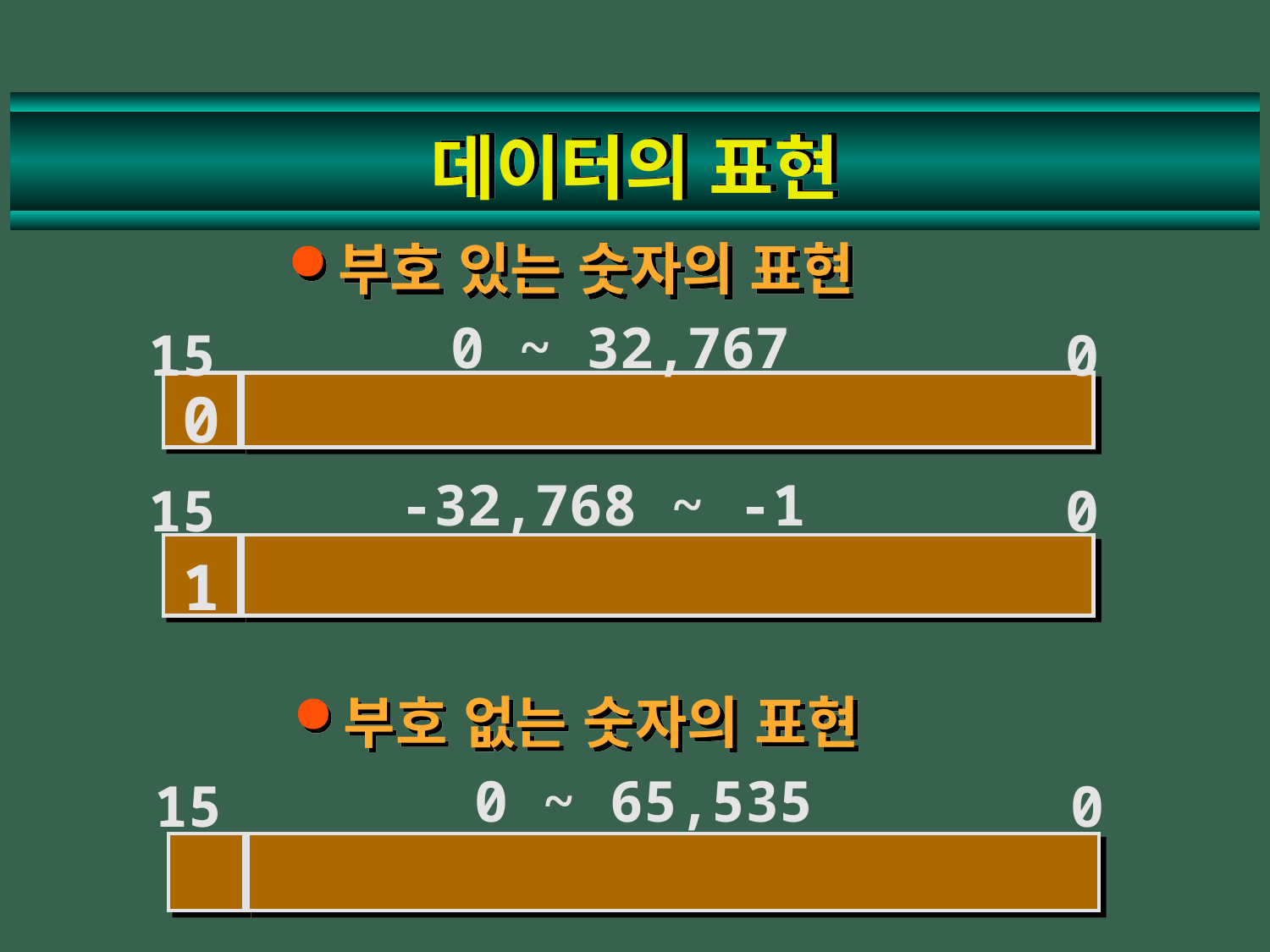

# 데이터의 표현
부호 있는 숫자의 표현
0 ~ 32,767
15
0

0

-32,768 ~ -1
15
0

1
부호 없는 숫자의 표현
0 ~ 65,535
15
0